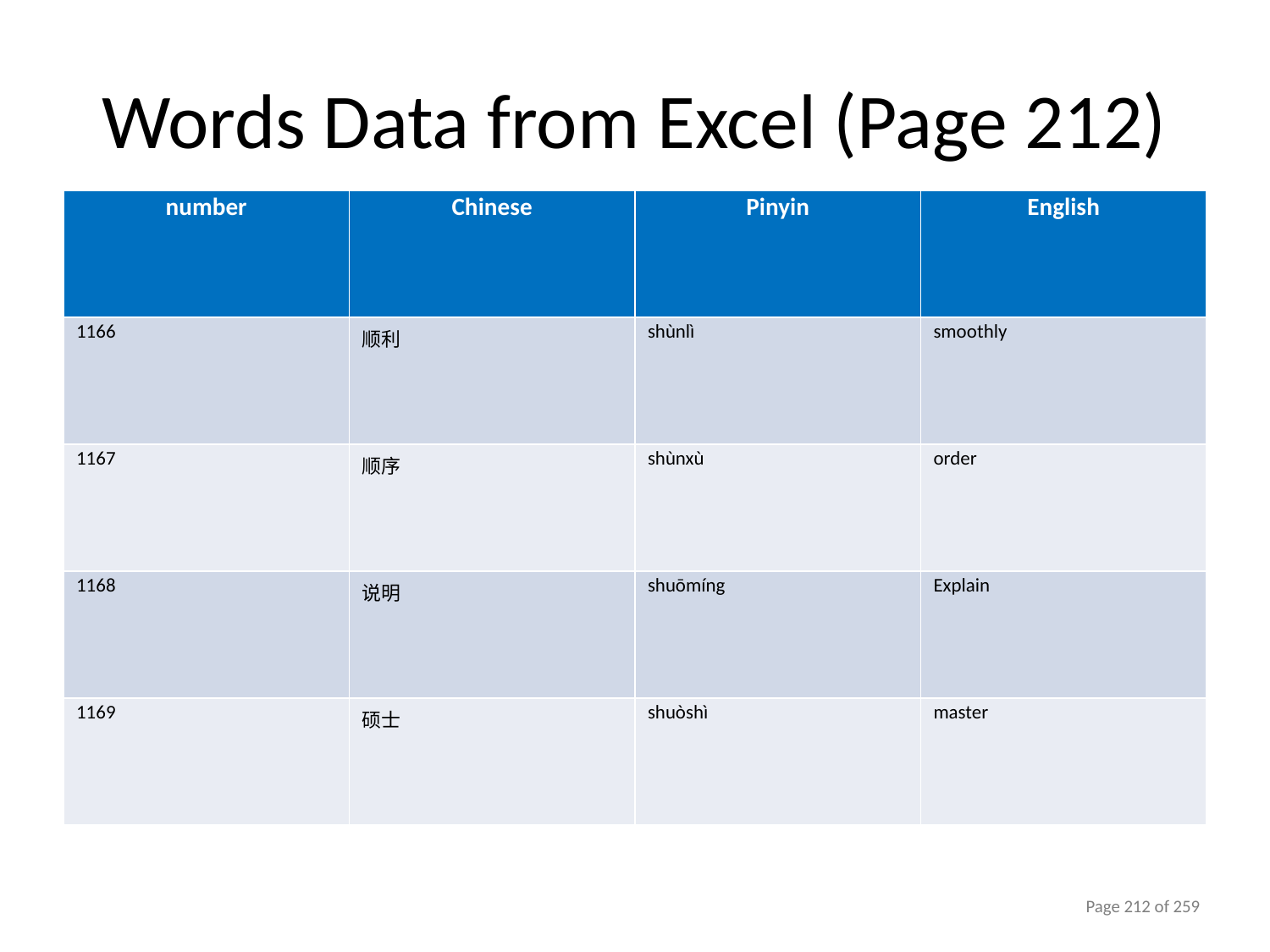

# Words Data from Excel (Page 212)
| number | Chinese | Pinyin | English |
| --- | --- | --- | --- |
| 1166 | 顺利 | shùnlì | smoothly |
| 1167 | 顺序 | shùnxù | order |
| 1168 | 说明 | shuōmíng | Explain |
| 1169 | 硕士 | shuòshì | master |

Page 212 of 259